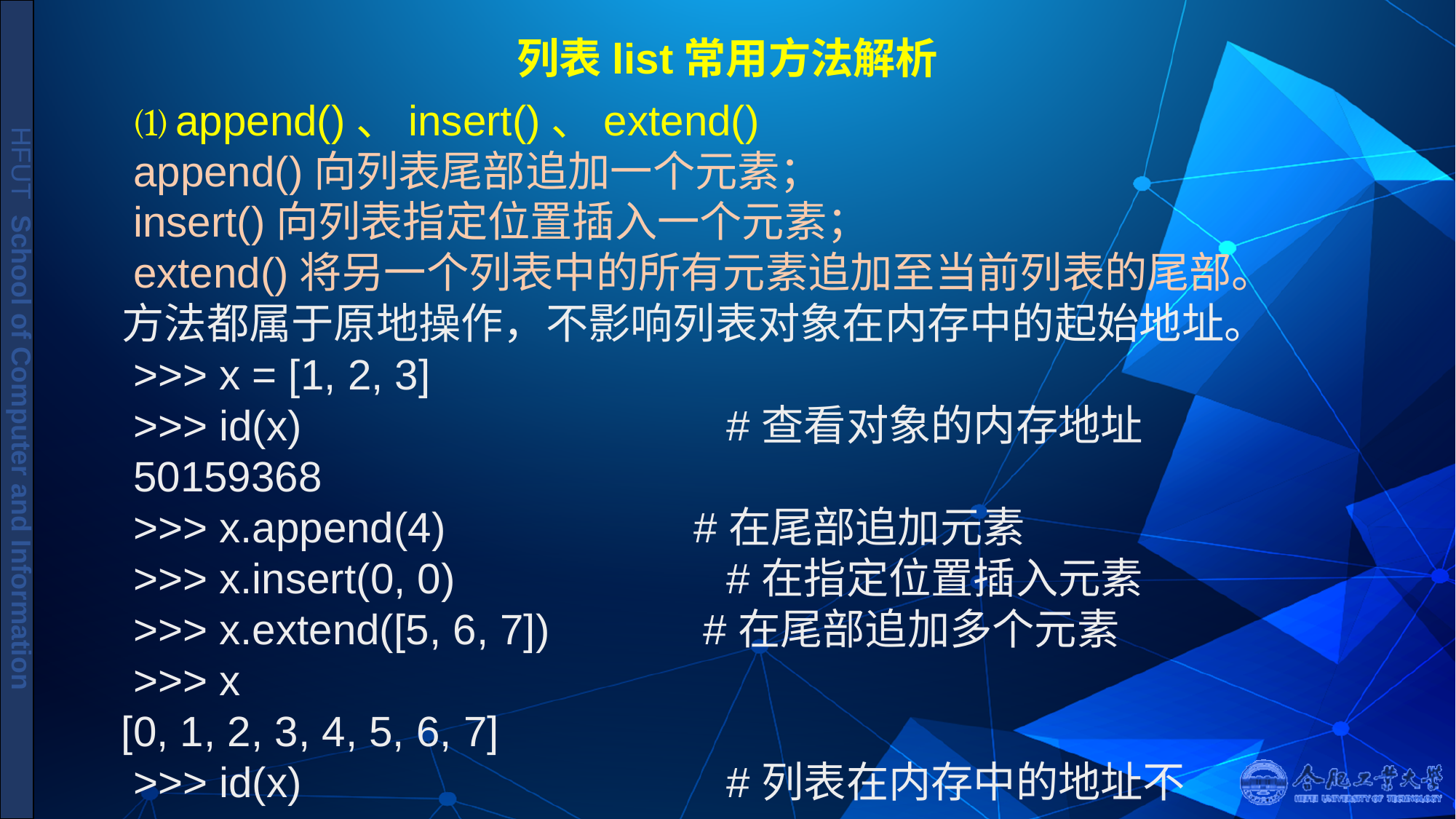

# 列表list常用方法解析
         ⑴append()、insert()、extend()
         append()向列表尾部追加一个元素；
         insert()向列表指定位置插入一个元素；
         extend()将另一个列表中的所有元素追加至当前列表的尾部。
         方法都属于原地操作，不影响列表对象在内存中的起始地址。
         >>> x = [1, 2, 3]
         >>> id(x)                                    #查看对象的内存地址
         50159368
         >>> x.append(4)                     #在尾部追加元素
         >>> x.insert(0, 0)                       #在指定位置插入元素
         >>> x.extend([5, 6, 7])             #在尾部追加多个元素
         >>> x
        [0, 1, 2, 3, 4, 5, 6, 7]
         >>> id(x)                                    #列表在内存中的地址不